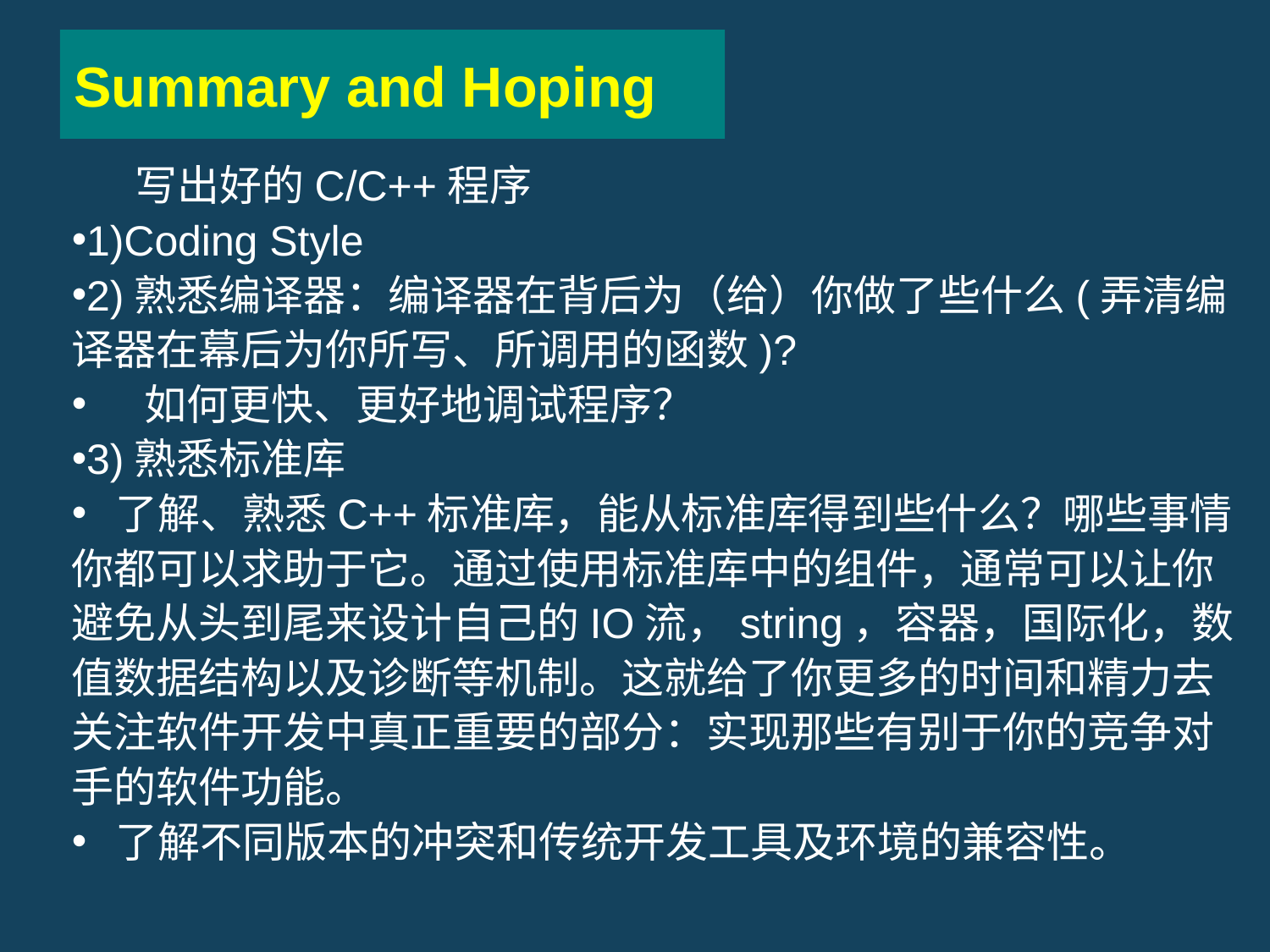

# Summary and Hoping
写出好的C/C++程序
1)Coding Style
2)熟悉编译器：编译器在背后为（给）你做了些什么(弄清编译器在幕后为你所写、所调用的函数)?
     如何更快、更好地调试程序？
3)熟悉标准库
  了解、熟悉C++标准库，能从标准库得到些什么？哪些事情你都可以求助于它。通过使用标准库中的组件，通常可以让你避免从头到尾来设计自己的IO流，string，容器，国际化，数值数据结构以及诊断等机制。这就给了你更多的时间和精力去关注软件开发中真正重要的部分：实现那些有别于你的竞争对手的软件功能。
  了解不同版本的冲突和传统开发工具及环境的兼容性。